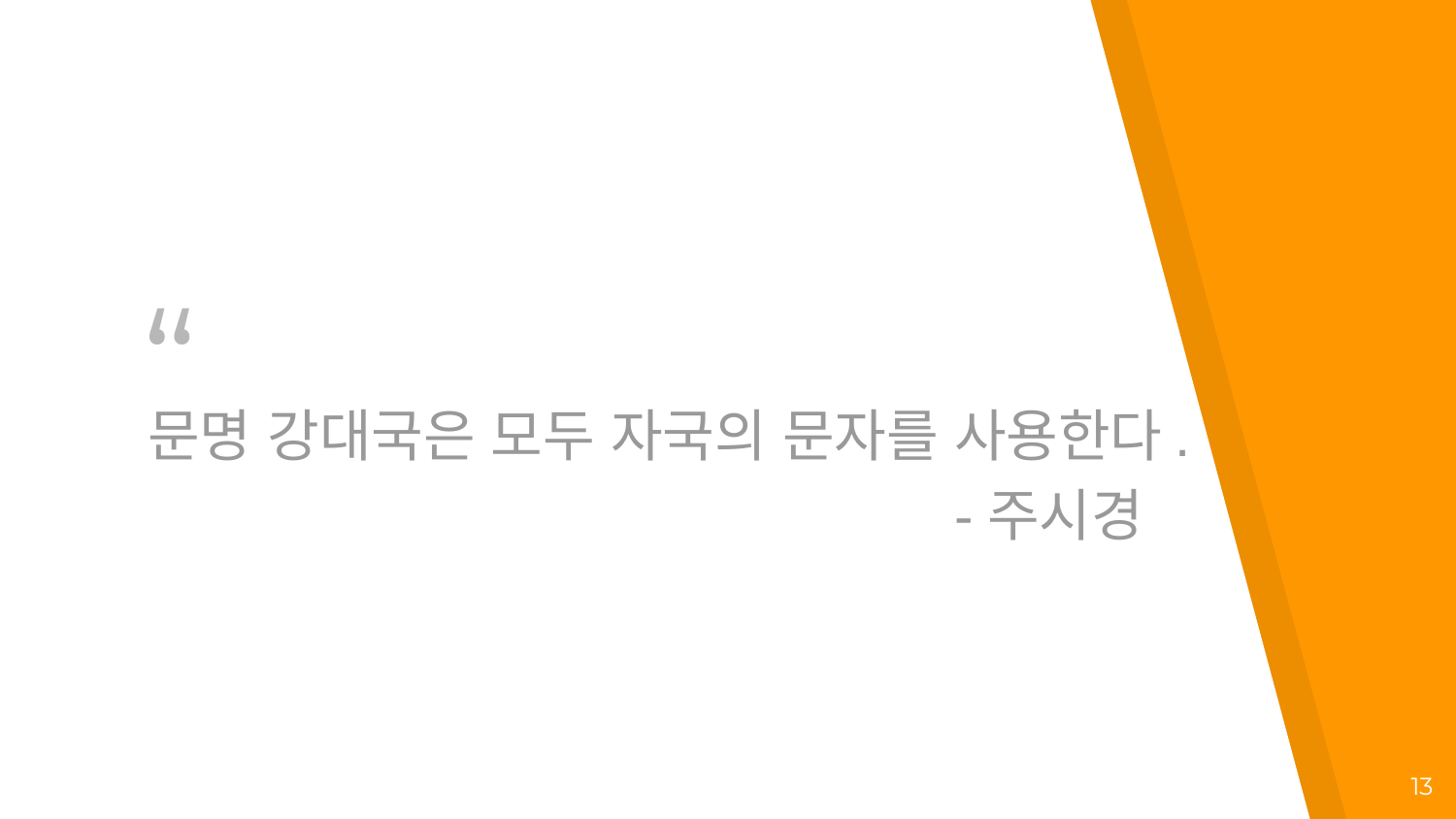

문명 강대국은 모두 자국의 문자를 사용한다.
					     -주시경
13